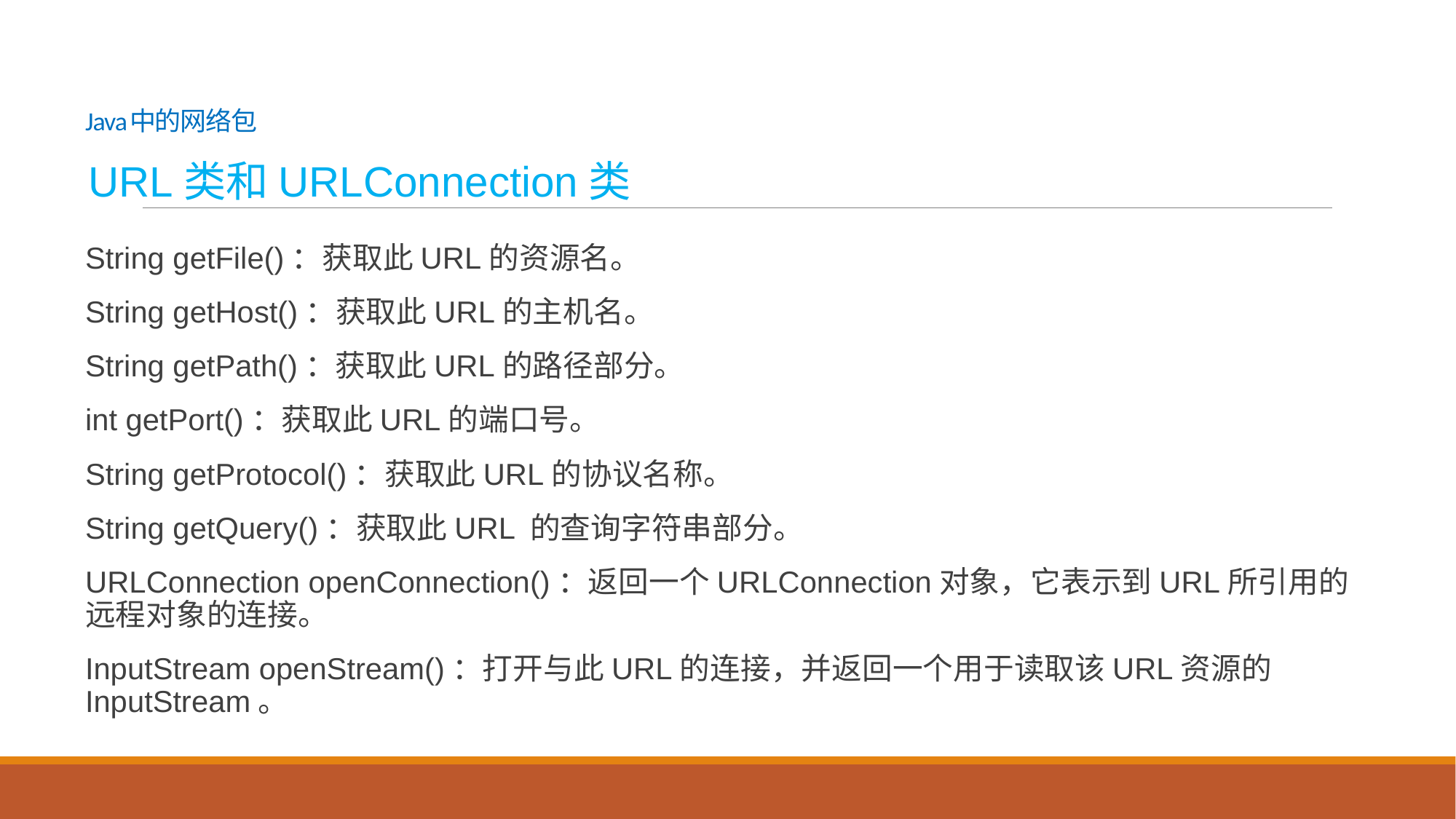

# Java中的网络包
URL类和URLConnection类
String getFile()：获取此URL的资源名。
String getHost()：获取此URL的主机名。
String getPath()：获取此URL的路径部分。
int getPort()：获取此URL的端口号。
String getProtocol()：获取此URL的协议名称。
String getQuery()：获取此URL 的查询字符串部分。
URLConnection openConnection()：返回一个URLConnection对象，它表示到URL所引用的远程对象的连接。
InputStream openStream()：打开与此URL的连接，并返回一个用于读取该URL资源的InputStream。